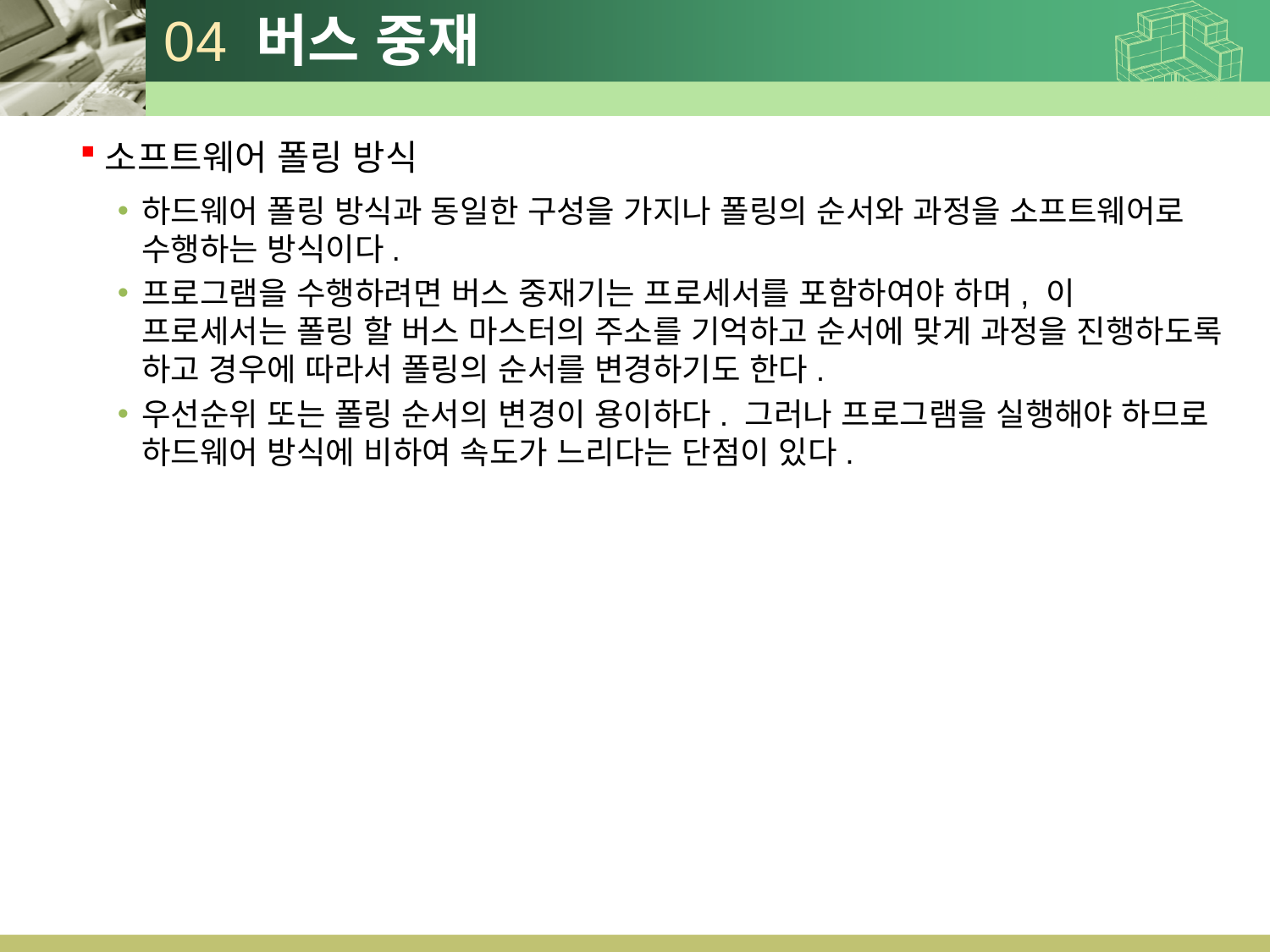

# 04 버스 중재
소프트웨어 폴링 방식
하드웨어 폴링 방식과 동일한 구성을 가지나 폴링의 순서와 과정을 소프트웨어로 수행하는 방식이다.
프로그램을 수행하려면 버스 중재기는 프로세서를 포함하여야 하며, 이 프로세서는 폴링 할 버스 마스터의 주소를 기억하고 순서에 맞게 과정을 진행하도록 하고 경우에 따라서 폴링의 순서를 변경하기도 한다.
우선순위 또는 폴링 순서의 변경이 용이하다. 그러나 프로그램을 실행해야 하므로 하드웨어 방식에 비하여 속도가 느리다는 단점이 있다.